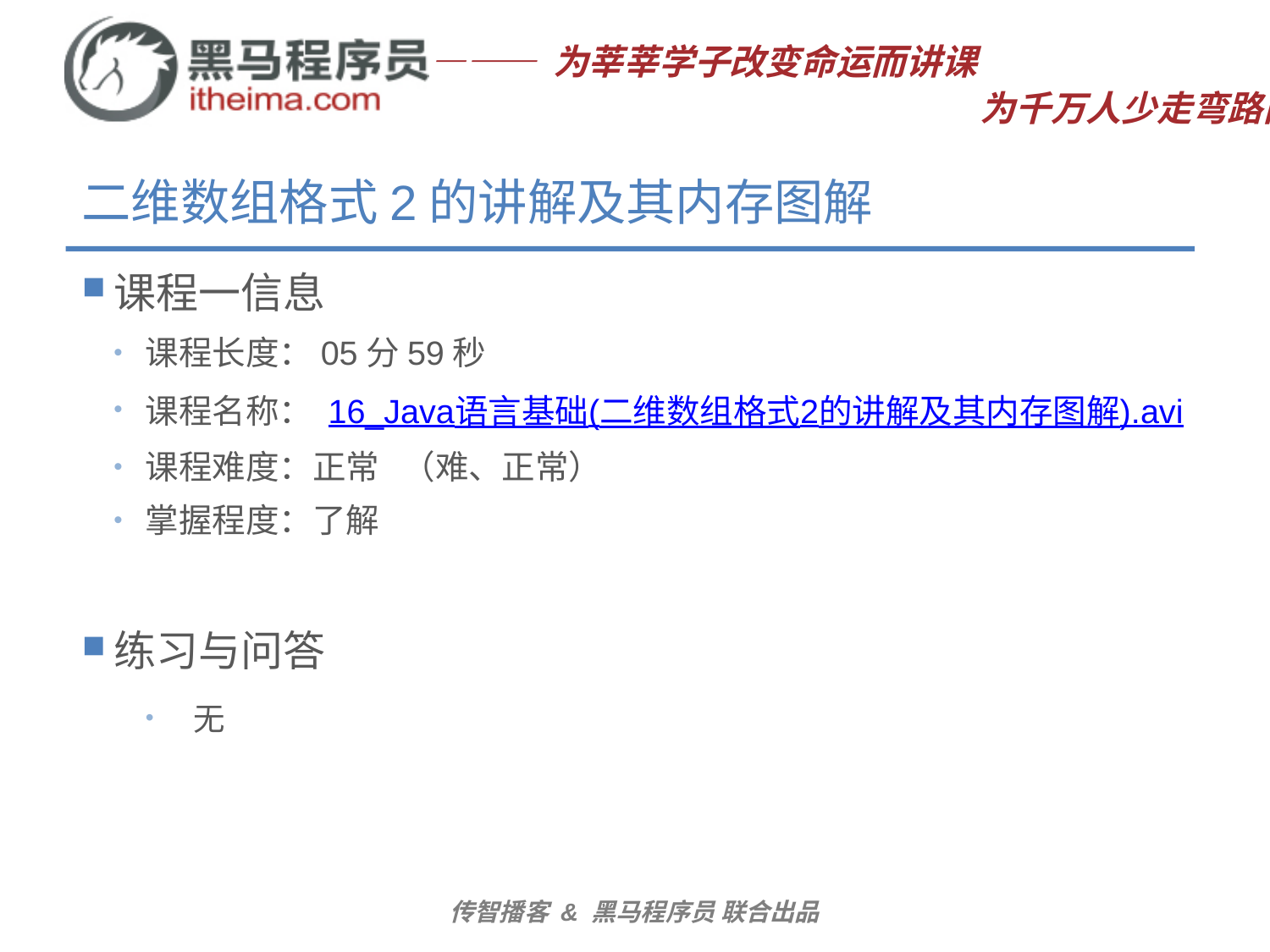

# 二维数组格式2的讲解及其内存图解
课程一信息
课程长度：05分59秒
课程名称： 16_Java语言基础(二维数组格式2的讲解及其内存图解).avi
课程难度：正常   （难、正常）
掌握程度：了解

练习与问答
无